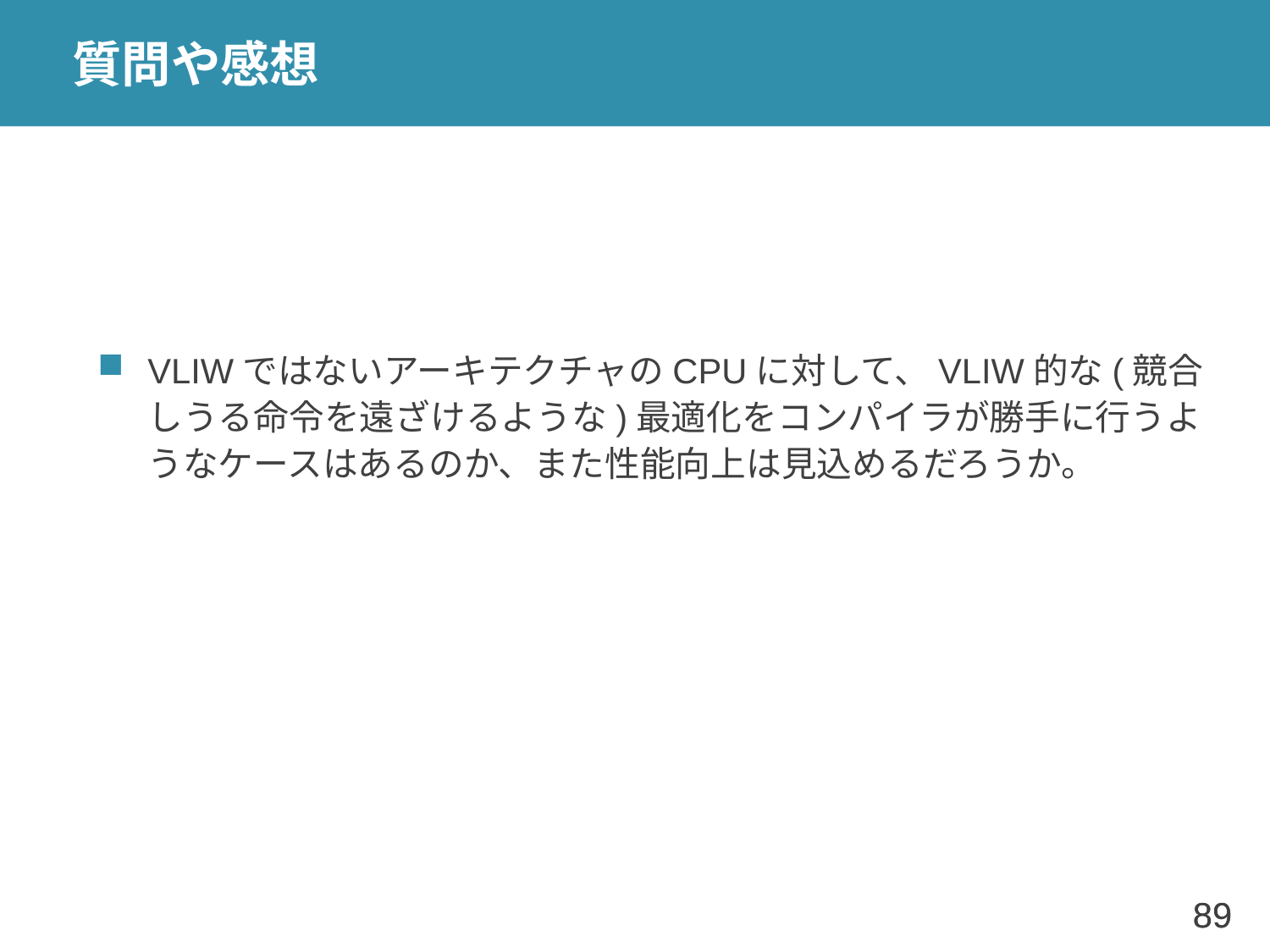

# 質問や感想
VLIWではないアーキテクチャのCPUに対して、VLIW的な(競合しうる命令を遠ざけるような)最適化をコンパイラが勝手に行うようなケースはあるのか、また性能向上は見込めるだろうか。